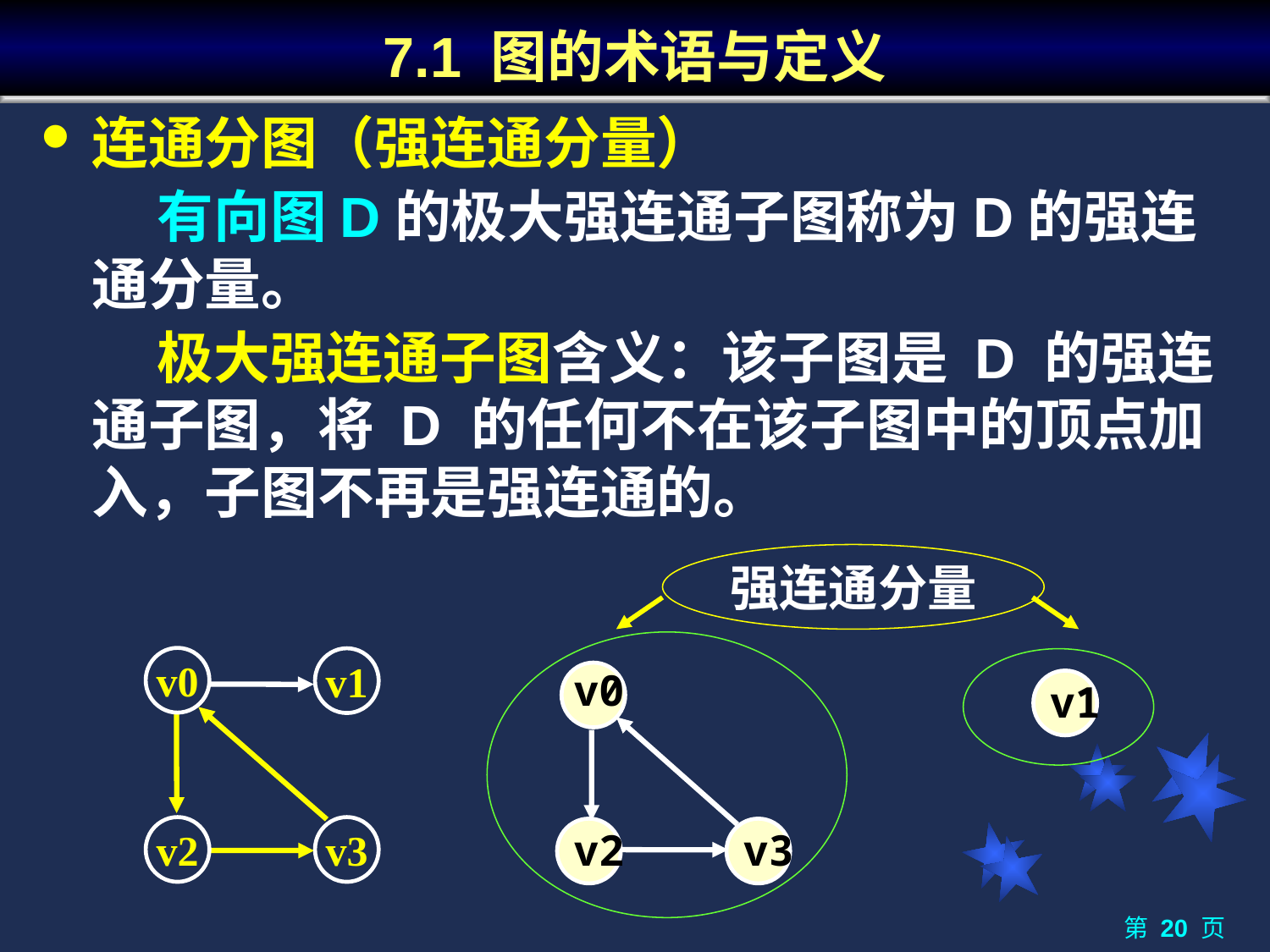

# 7.1 图的术语与定义
连通分图（强连通分量）
	    有向图D的极大强连通子图称为D的强连通分量。
	    极大强连通子图含义：该子图是 D 的强连通子图，将 D 的任何不在该子图中的顶点加入，子图不再是强连通的。
强连通分量

 v1

 v0

 v2

 v3

v0
v1

v2
v3

第 20 页